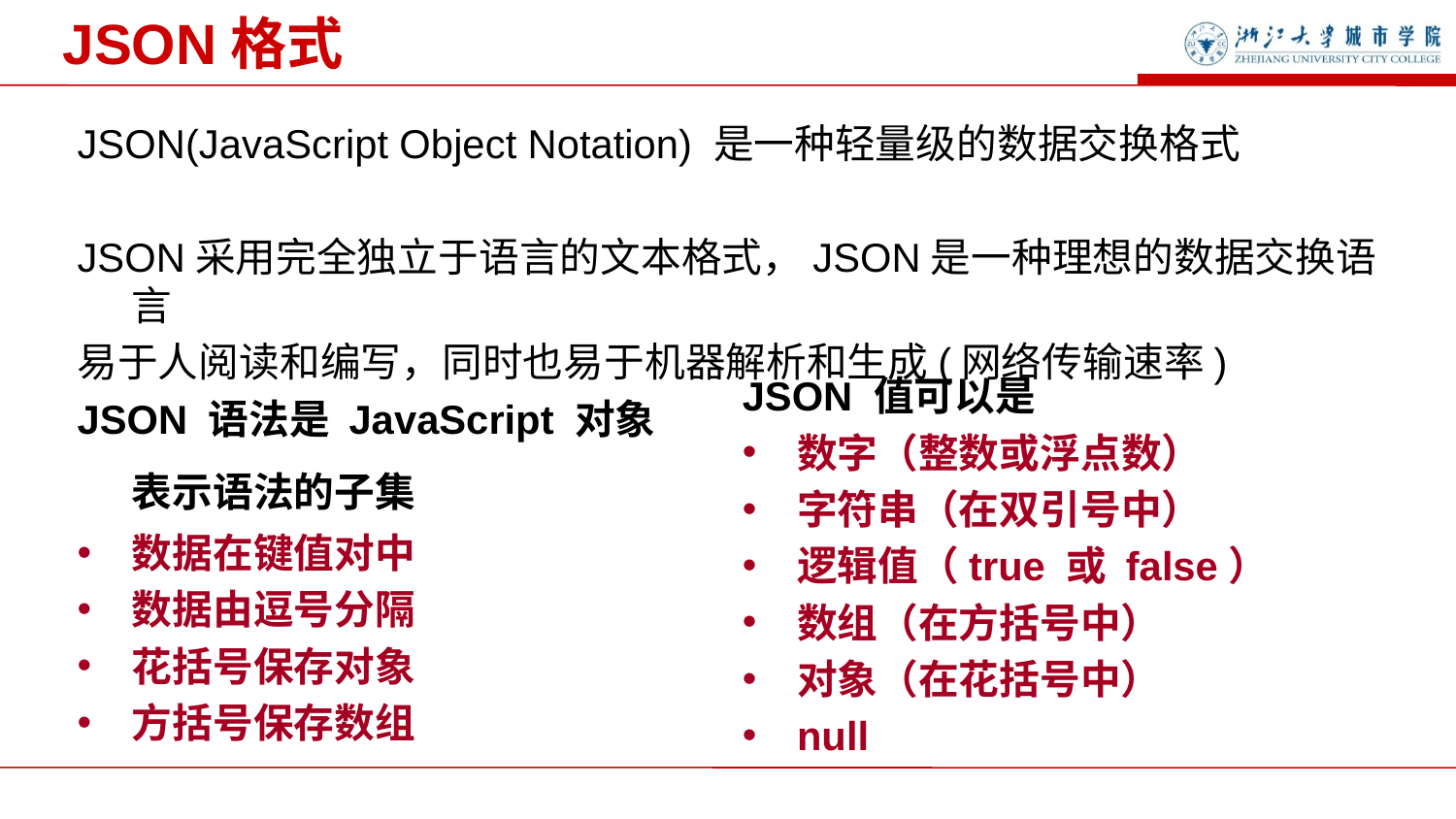

JSON格式
JSON(JavaScript Object Notation) 是一种轻量级的数据交换格式

JSON采用完全独立于语言的文本格式，JSON是一种理想的数据交换语言
易于人阅读和编写，同时也易于机器解析和生成(网络传输速率)
JSON 值可以是
数字（整数或浮点数）
字符串（在双引号中）
逻辑值（true 或 false）
数组（在方括号中）
对象（在花括号中）
null
JSON 语法是 JavaScript 对象表示语法的子集
数据在键值对中
数据由逗号分隔
花括号保存对象
方括号保存数组